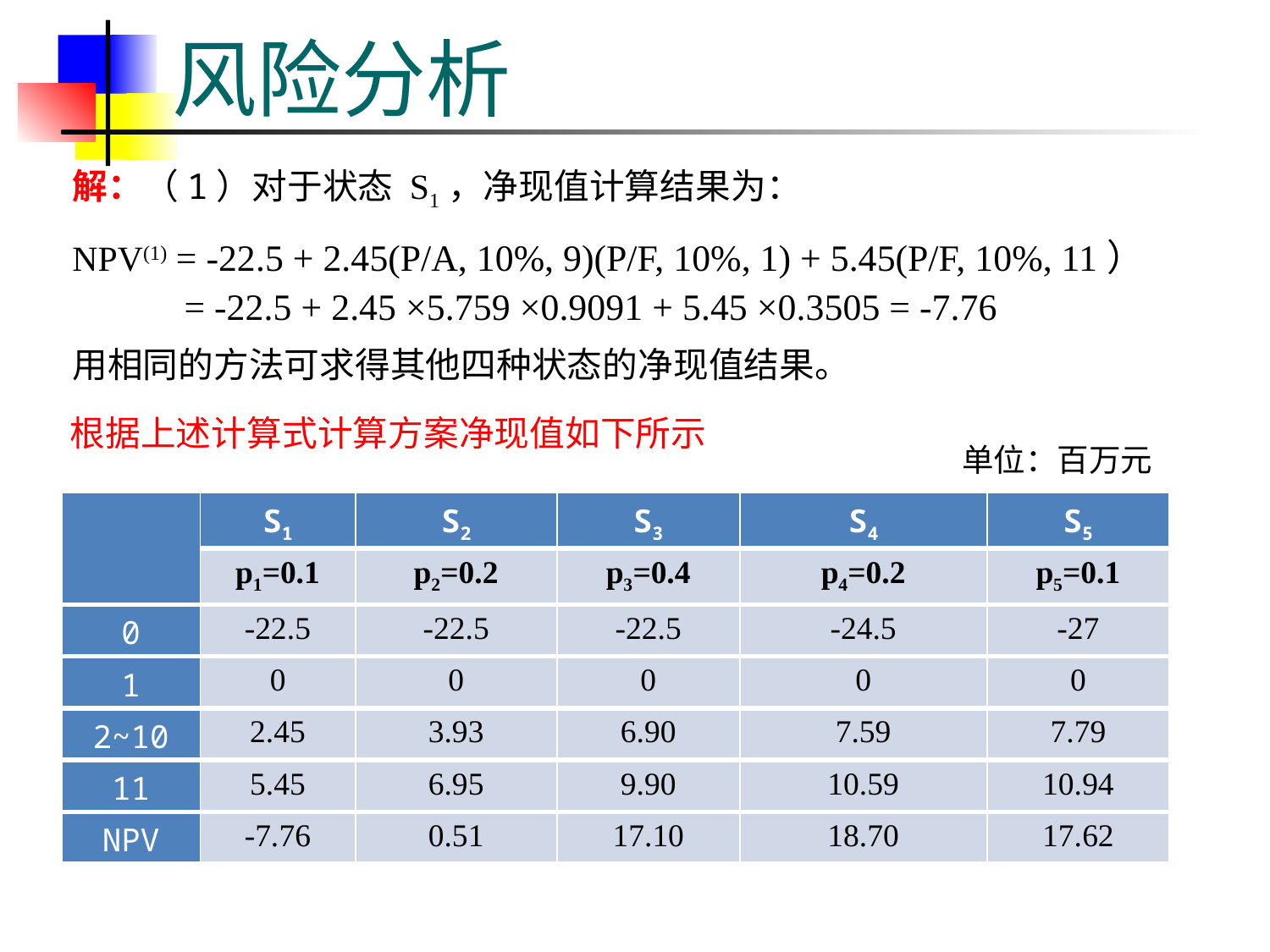

风险分析
解：（1）对于状态 S1，净现值计算结果为：
NPV(1) = -22.5 + 2.45(P/A, 10%, 9)(P/F, 10%, 1) + 5.45(P/F, 10%, 11）
            = -22.5 + 2.45 ×5.759 ×0.9091 + 5.45 ×0.3505 = -7.76
用相同的方法可求得其他四种状态的净现值结果。
根据上述计算式计算方案净现值如下所示
单位：百万元
|  | S1 | S2 | S3 | S4 | S5 |
| --- | --- | --- | --- | --- | --- |
|  | p1=0.1 | p2=0.2 | p3=0.4 | p4=0.2 | p5=0.1 |
| 0 | -22.5 | -22.5 | -22.5 | -24.5 | -27 |
| 1 | 0 | 0 | 0 | 0 | 0 |
| 2~10 | 2.45 | 3.93 | 6.90 | 7.59 | 7.79 |
| 11 | 5.45 | 6.95 | 9.90 | 10.59 | 10.94 |
| NPV | -7.76 | 0.51 | 17.10 | 18.70 | 17.62 |